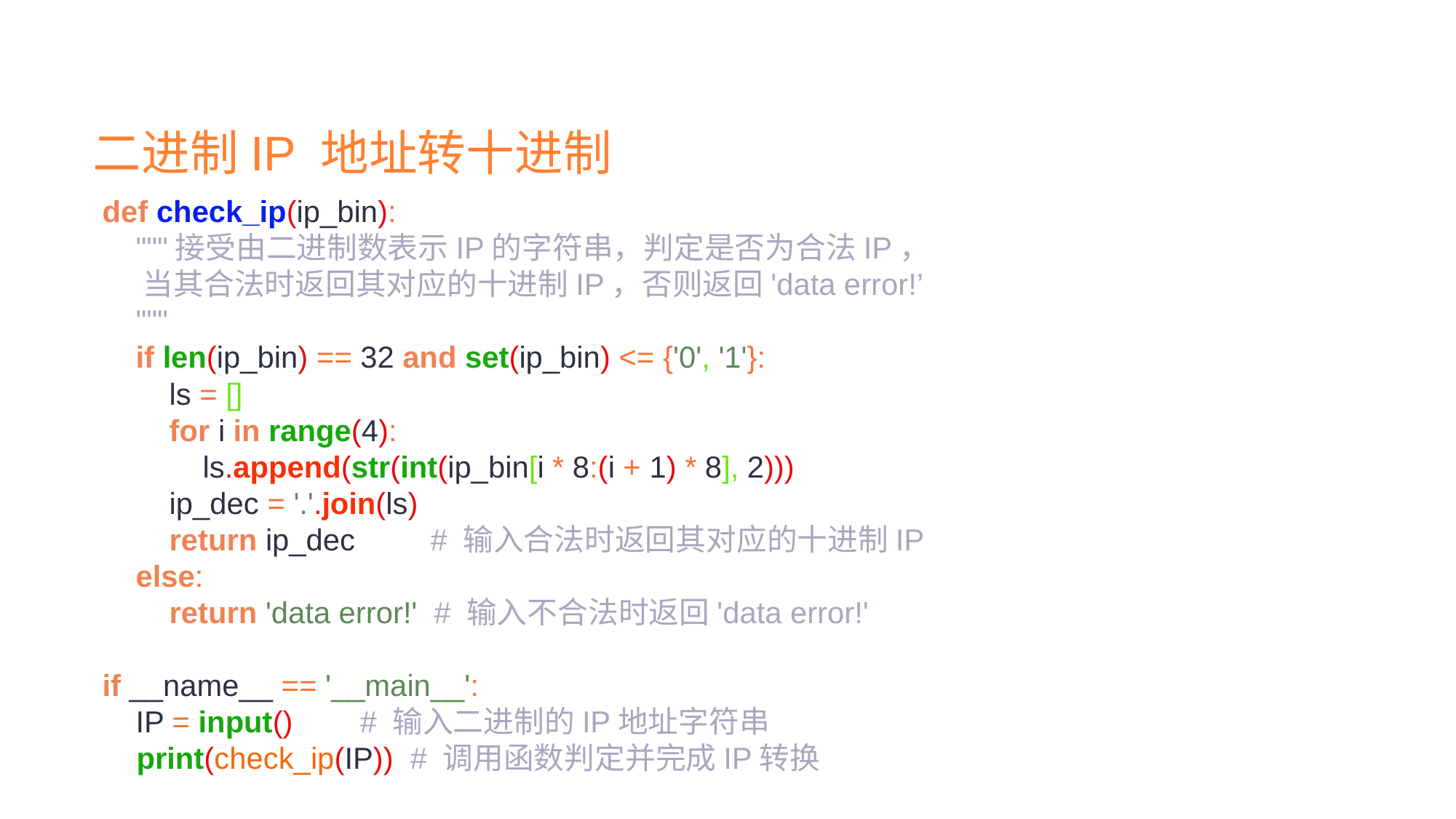

二进制IP 地址转十进制
def check_ip(ip_bin):
    """接受由二进制数表示IP的字符串，判定是否为合法IP，
     当其合法时返回其对应的十进制IP，否则返回'data error!’
    """
    if len(ip_bin) == 32 and set(ip_bin) <= {'0', '1'}:
        ls = []
        for i in range(4):
            ls.append(str(int(ip_bin[i * 8:(i + 1) * 8], 2)))
        ip_dec = '.'.join(ls)
        return ip_dec         # 输入合法时返回其对应的十进制IP
    else:
        return 'data error!'  # 输入不合法时返回'data error!'
if __name__ == '__main__':
    IP = input()        # 输入二进制的IP地址字符串
    print(check_ip(IP))  # 调用函数判定并完成IP转换